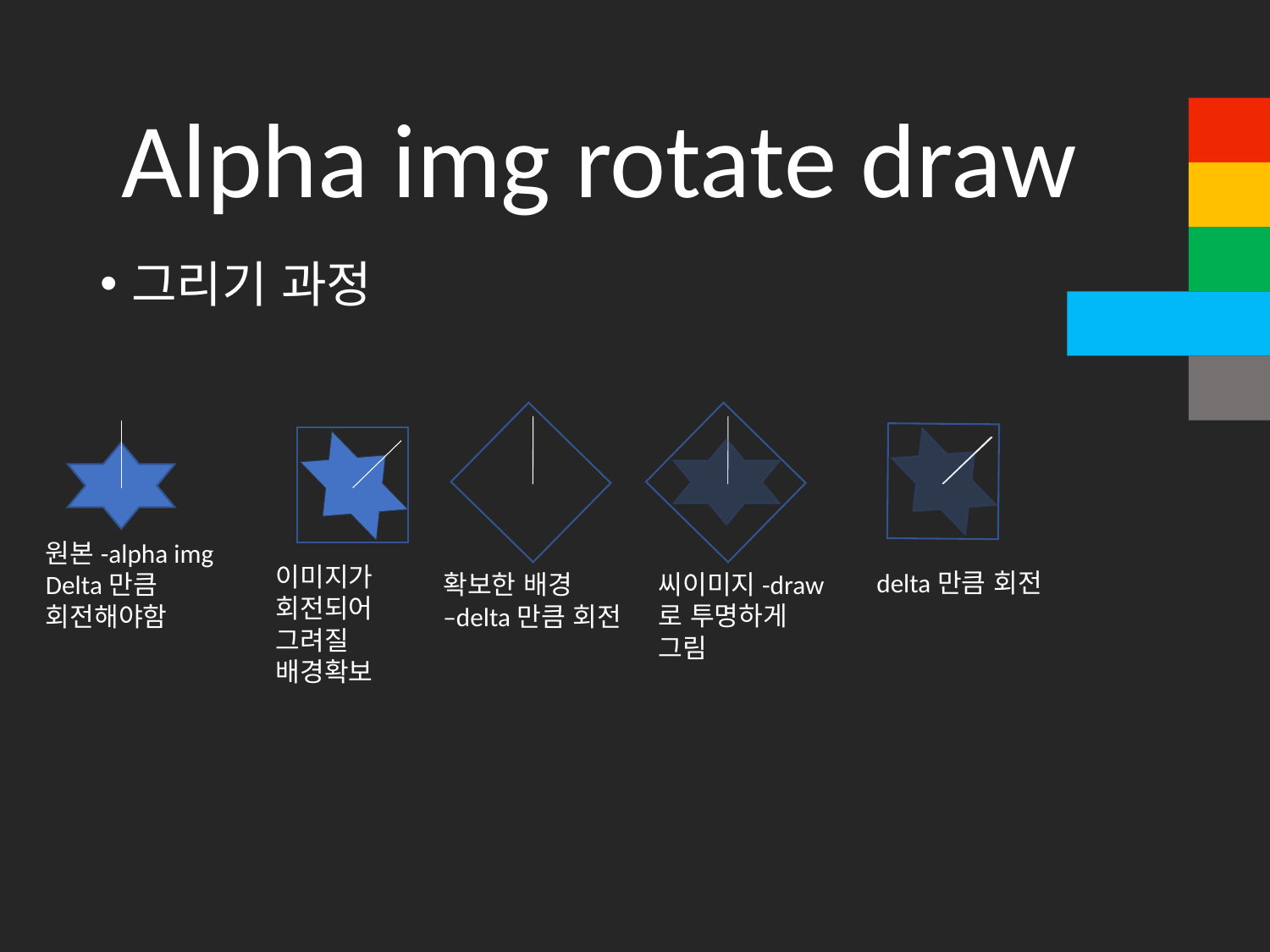

Alpha img rotate draw

그리기 과정

원본-alpha img
Delta만큼 회전해야함
이미지가 회전되어 그려질 배경확보
delta만큼 회전
씨이미지-draw로 투명하게 그림
확보한 배경
–delta만큼 회전